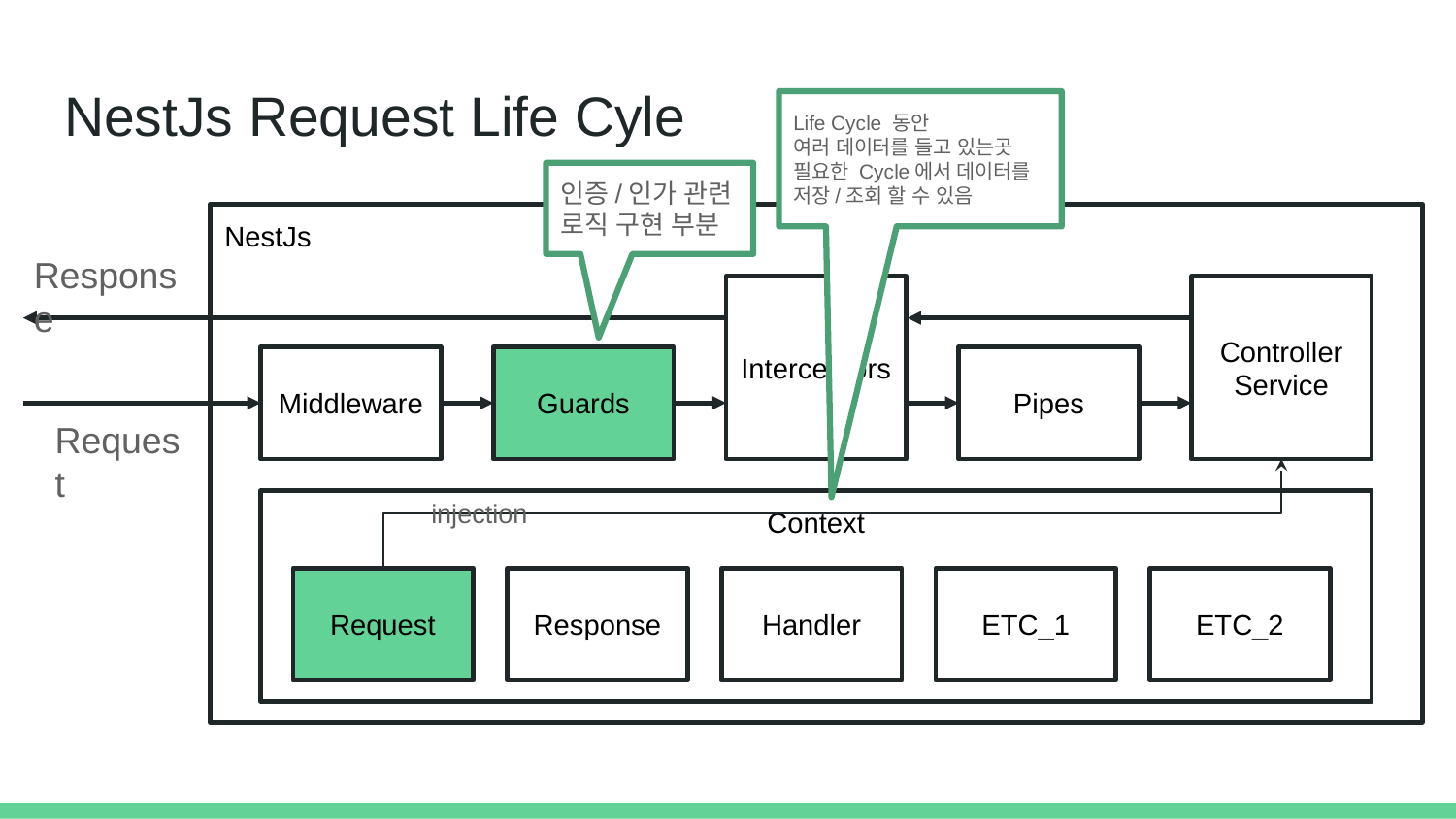

# NestJs Request Life Cyle
Life Cycle 동안
여러 데이터를 들고 있는곳
필요한 Cycle에서 데이터를 저장/조회 할 수 있음
인증/인가 관련 로직 구현 부분
NestJs
Response
Controller
Service
Interceptors
Middleware
Guards
Pipes
Request
injection
Context
Request
Response
Handler
ETC_1
ETC_2